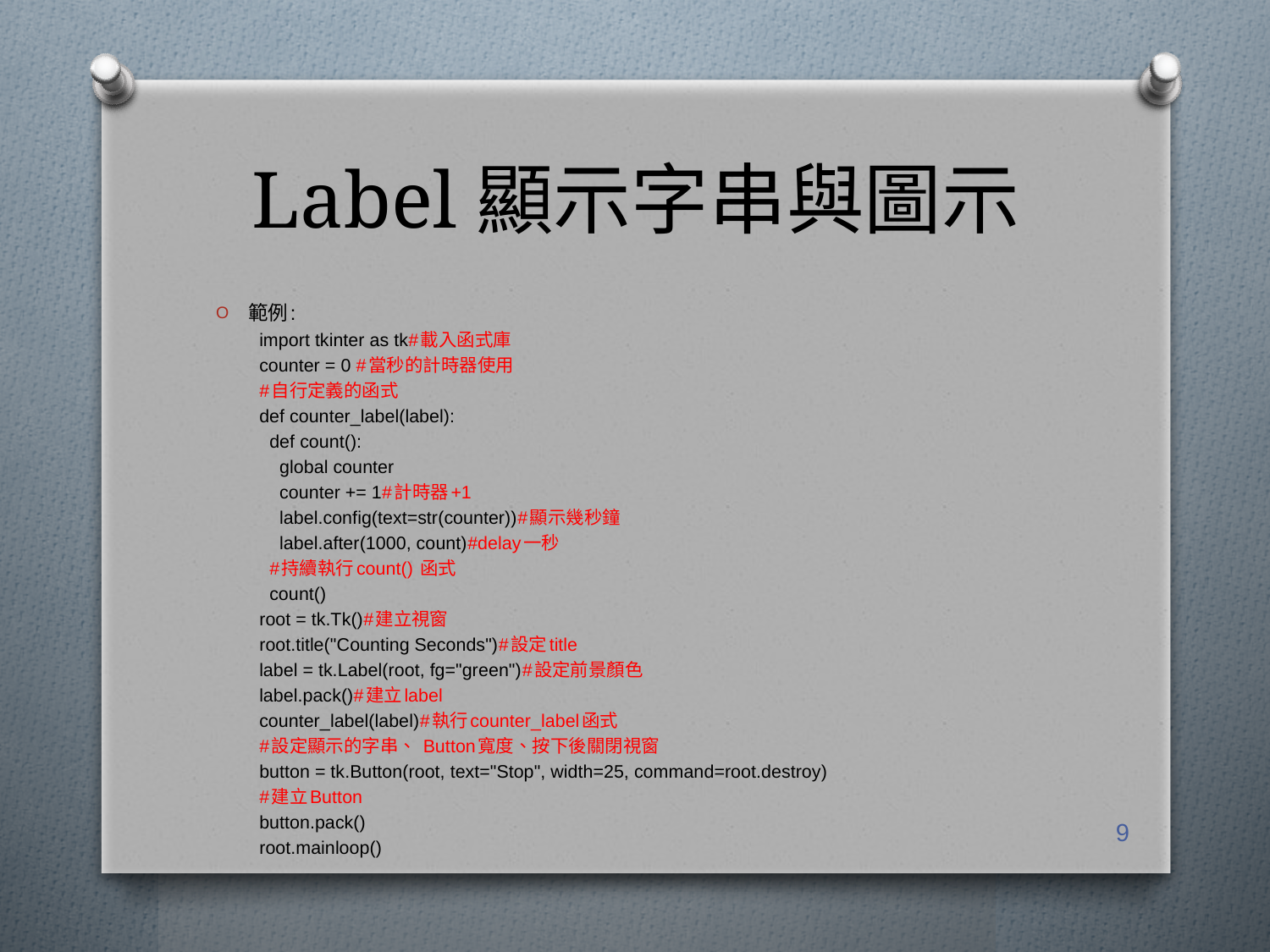

# Label顯示字串與圖示
範例:
import tkinter as tk#載入函式庫
counter = 0 #當秒的計時器使用
#自行定義的函式
def counter_label(label):
  def count():
    global counter
    counter += 1#計時器+1
    label.config(text=str(counter))#顯示幾秒鐘
    label.after(1000, count)#delay一秒
  #持續執行count() 函式
  count()
root = tk.Tk()#建立視窗
root.title("Counting Seconds")#設定title
label = tk.Label(root, fg="green")#設定前景顏色
label.pack()#建立label
counter_label(label)#執行counter_label函式
#設定顯示的字串、 Button寬度、按下後關閉視窗
button = tk.Button(root, text="Stop", width=25, command=root.destroy)
#建立Button
button.pack()
root.mainloop()

9